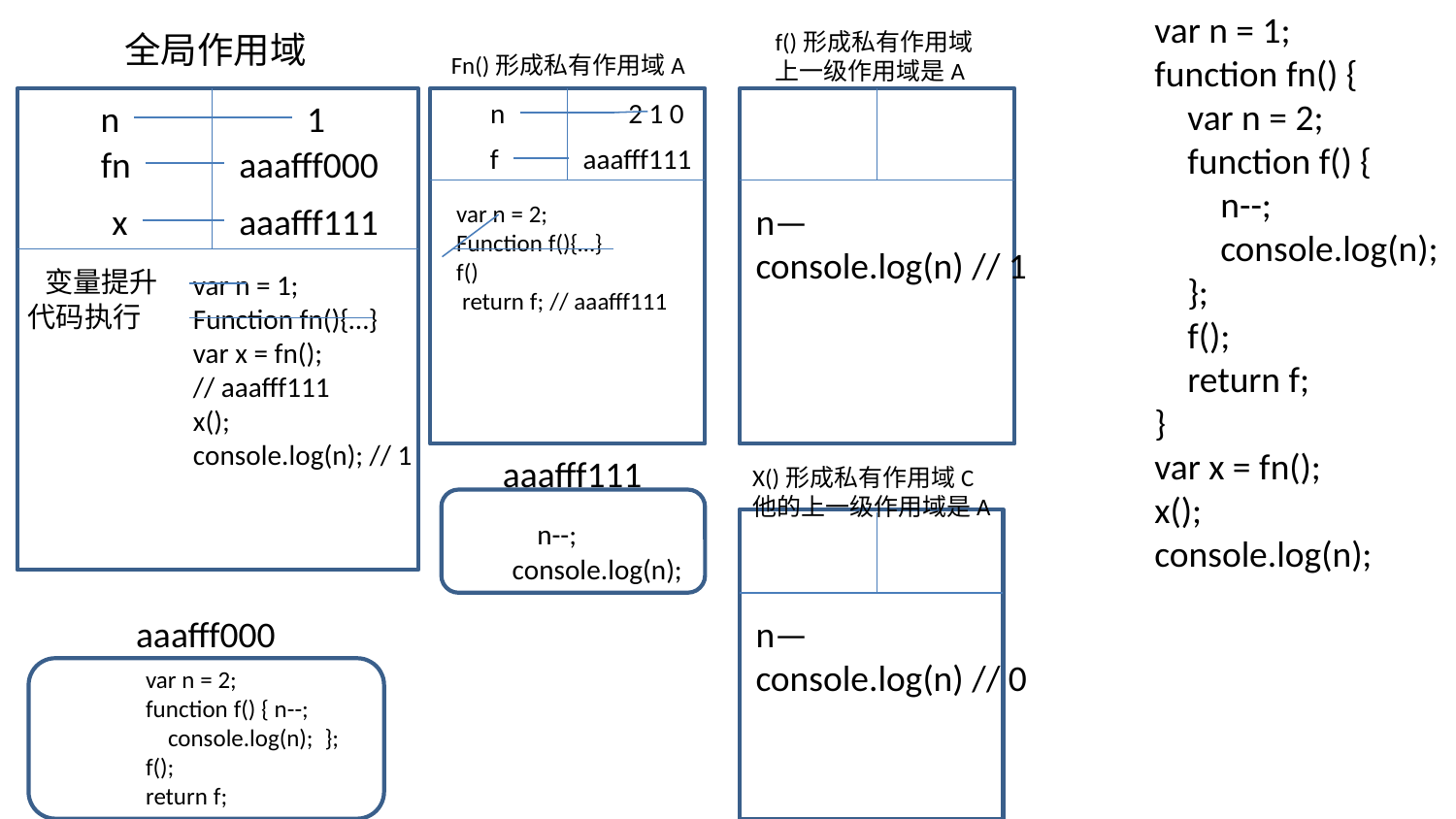

var n = 1;
        function fn() {
            var n = 2;
            function f() {
                n--;
                console.log(n);
            };
            f();
            return f;
        }
        var x = fn();
        x();
        console.log(n);

全局作用域
f()形成私有作用域
上一级作用域是A
Fn()形成私有作用域A

n
1

n
2 1 0

fn
aaafff000
f
aaafff111
x
aaafff111
var n = 2;
Function f(){…}
f()
 return f; // aaafff111
n—
console.log(n) // 1
 变量提升
代码执行
var n = 1;
Function fn(){…}
var x = fn();
// aaafff111
x();
console.log(n); // 1
aaafff111
X()形成私有作用域C
他的上一级作用域是A

                   n--;
                console.log(n);

aaafff000
n—
console.log(n) // 0
            var n = 2;
            function f() { n--;
                console.log(n);  };
            f();
            return f;